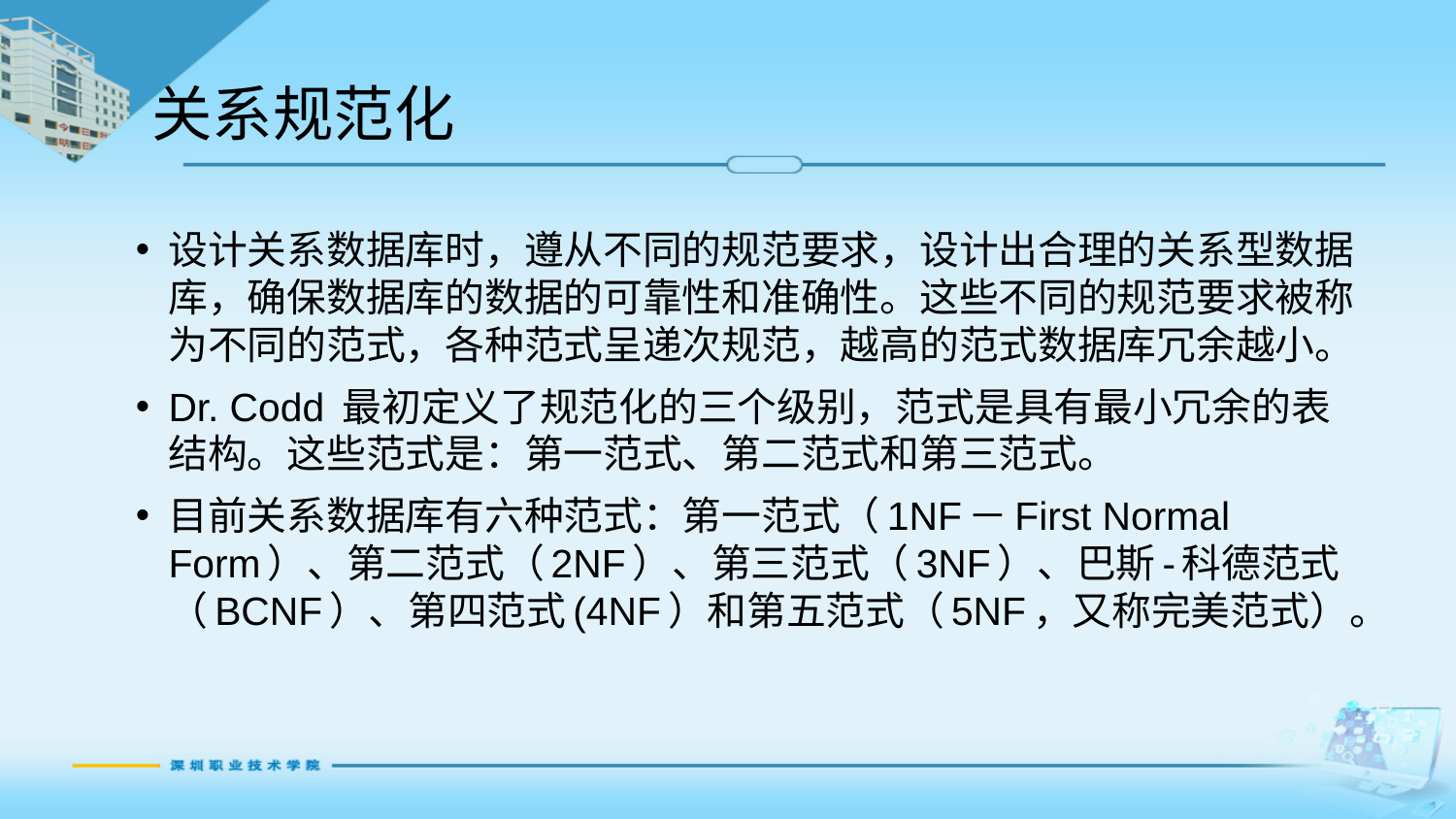

# 关系规范化
设计关系数据库时，遵从不同的规范要求，设计出合理的关系型数据库，确保数据库的数据的可靠性和准确性。这些不同的规范要求被称为不同的范式，各种范式呈递次规范，越高的范式数据库冗余越小。
Dr. Codd 最初定义了规范化的三个级别，范式是具有最小冗余的表结构。这些范式是：第一范式、第二范式和第三范式。
目前关系数据库有六种范式：第一范式（1NF－First Normal Form）、第二范式（2NF）、第三范式（3NF）、巴斯-科德范式（BCNF）、第四范式(4NF）和第五范式（5NF，又称完美范式）。